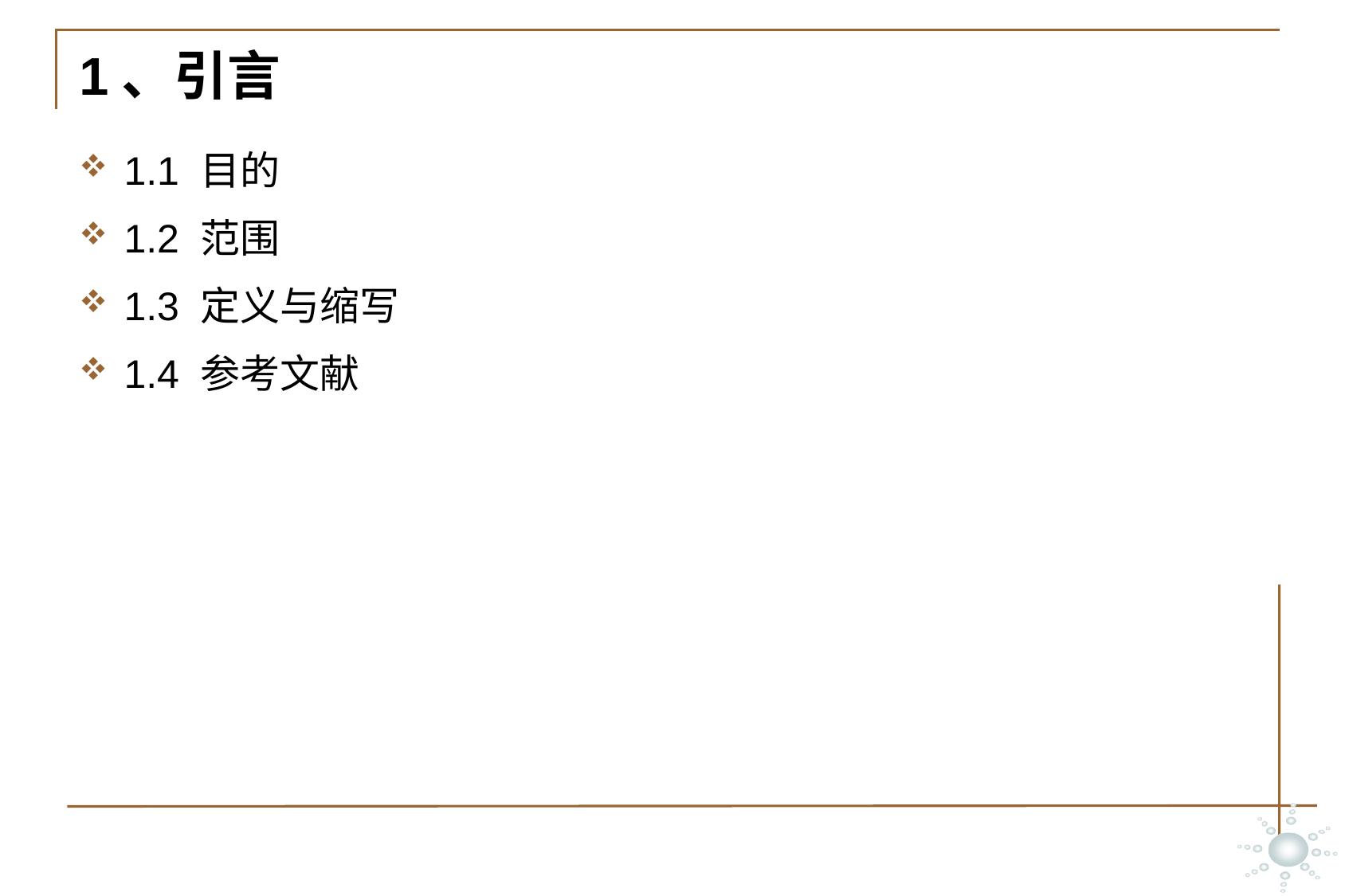

# 1、引言
1.1 目的
1.2 范围
1.3 定义与缩写
1.4 参考文献

6